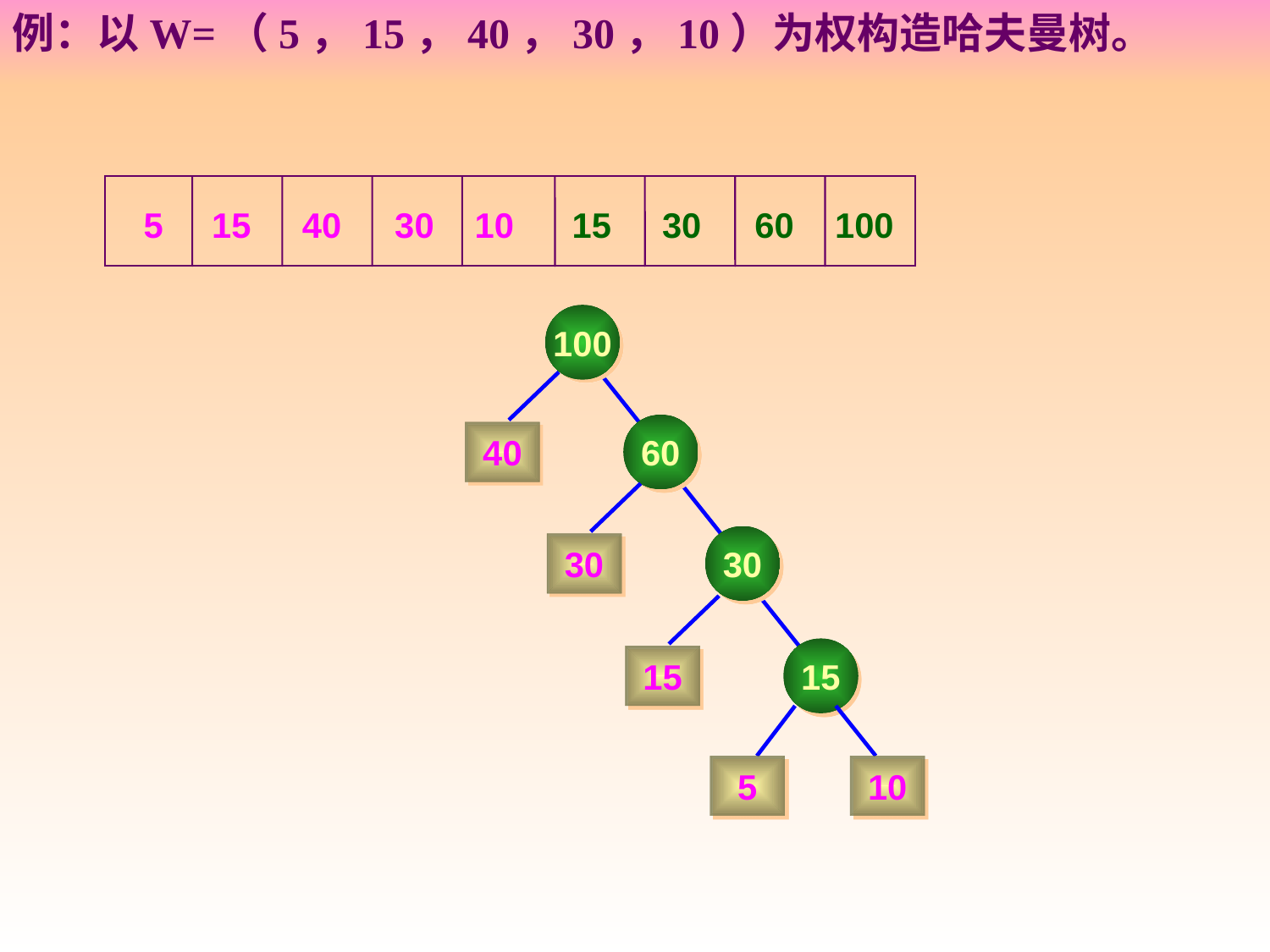

例：以W=（5，15，40，30，10）为权构造哈夫曼树。

5
15
40
30
10
15
30
60
100
100

40
60

30
30

15
15

5
10